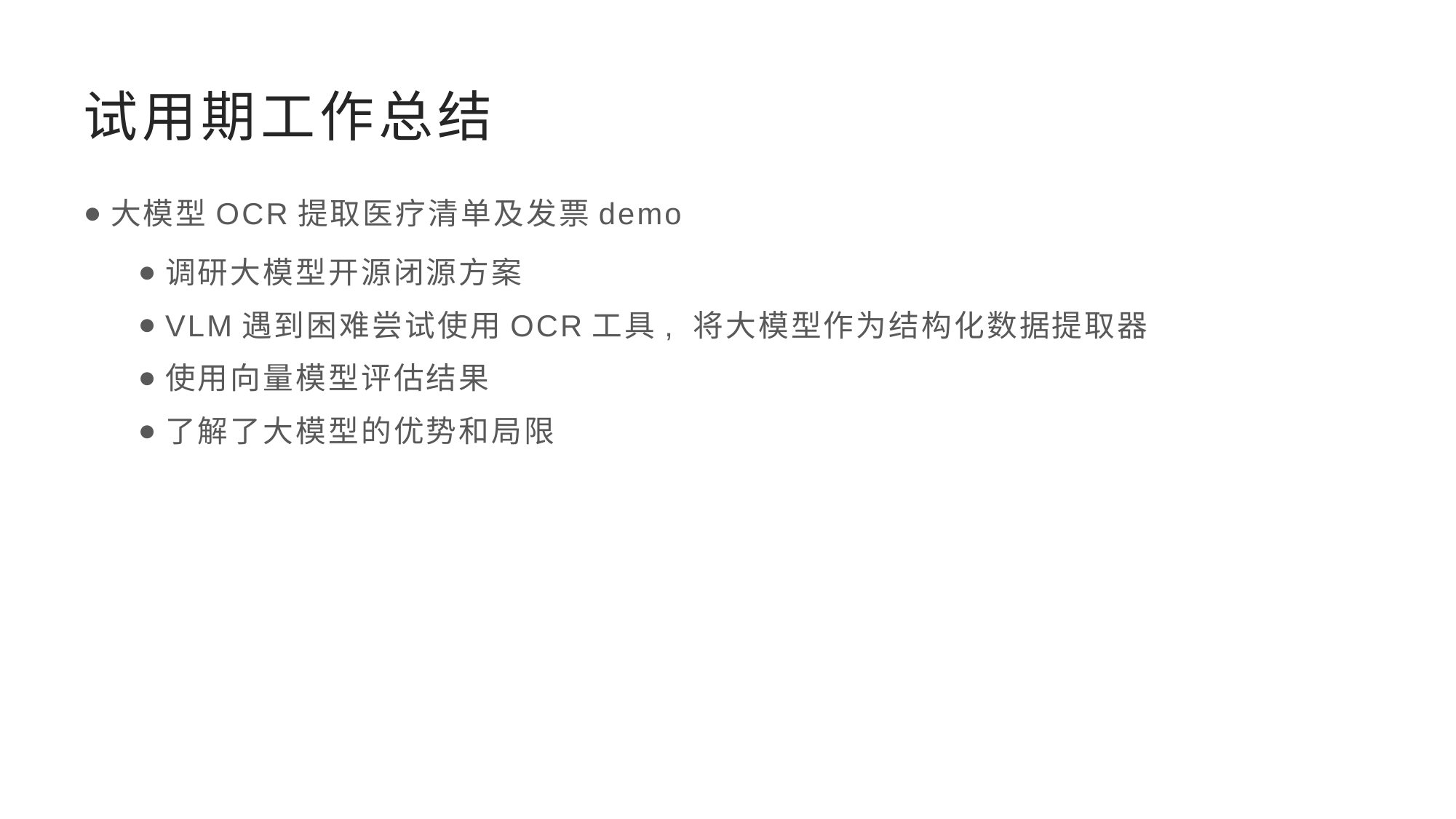

# 试用期工作总结
大模型OCR提取医疗清单及发票demo
调研大模型开源闭源方案
VLM遇到困难尝试使用OCR工具, 将大模型作为结构化数据提取器
使用向量模型评估结果
了解了大模型的优势和局限